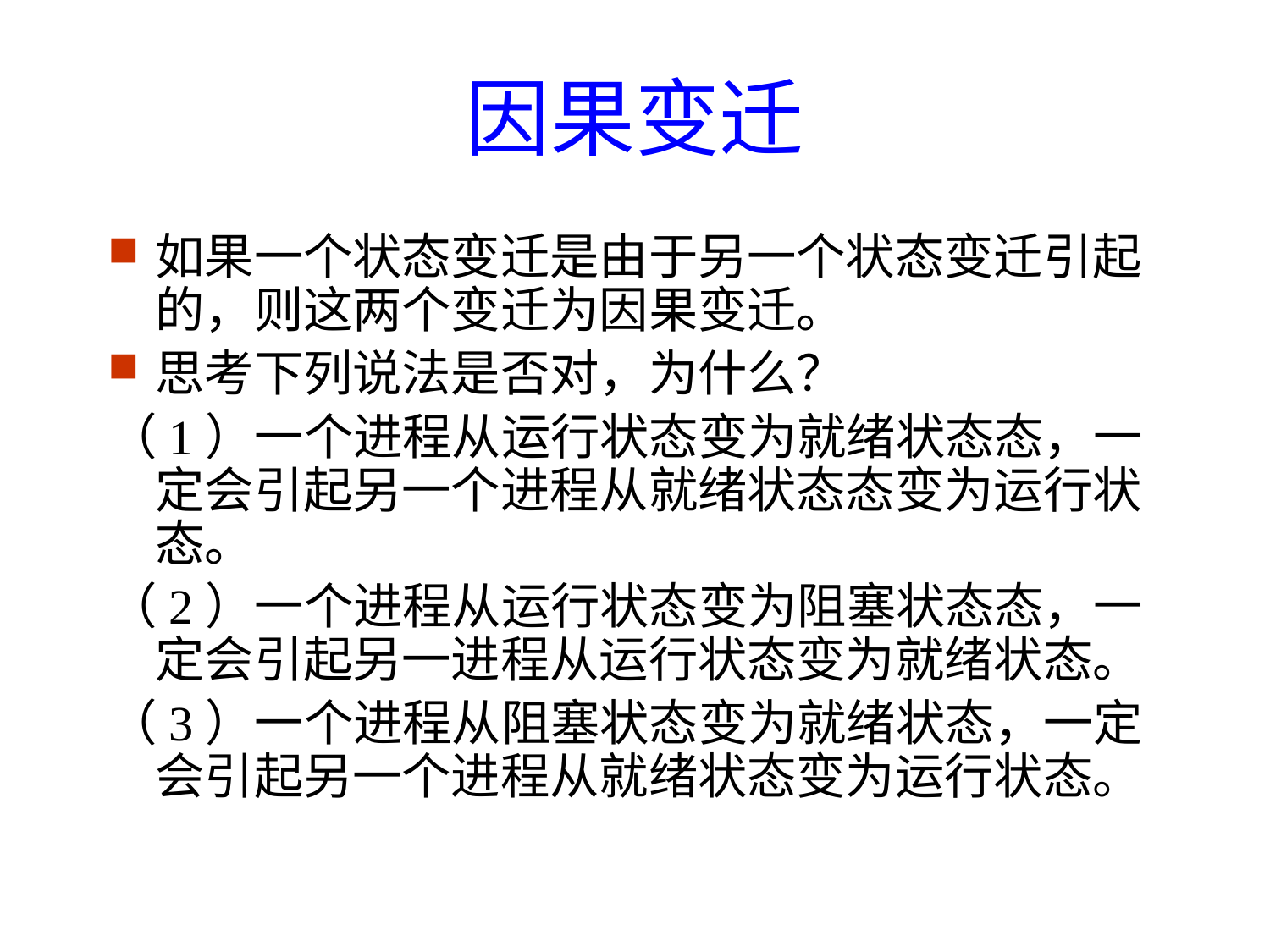

# 因果变迁
如果一个状态变迁是由于另一个状态变迁引起的，则这两个变迁为因果变迁。
思考下列说法是否对，为什么？
（1）一个进程从运行状态变为就绪状态态，一定会引起另一个进程从就绪状态态变为运行状态。
（2）一个进程从运行状态变为阻塞状态态，一定会引起另一进程从运行状态变为就绪状态。
（3）一个进程从阻塞状态变为就绪状态，一定会引起另一个进程从就绪状态变为运行状态。